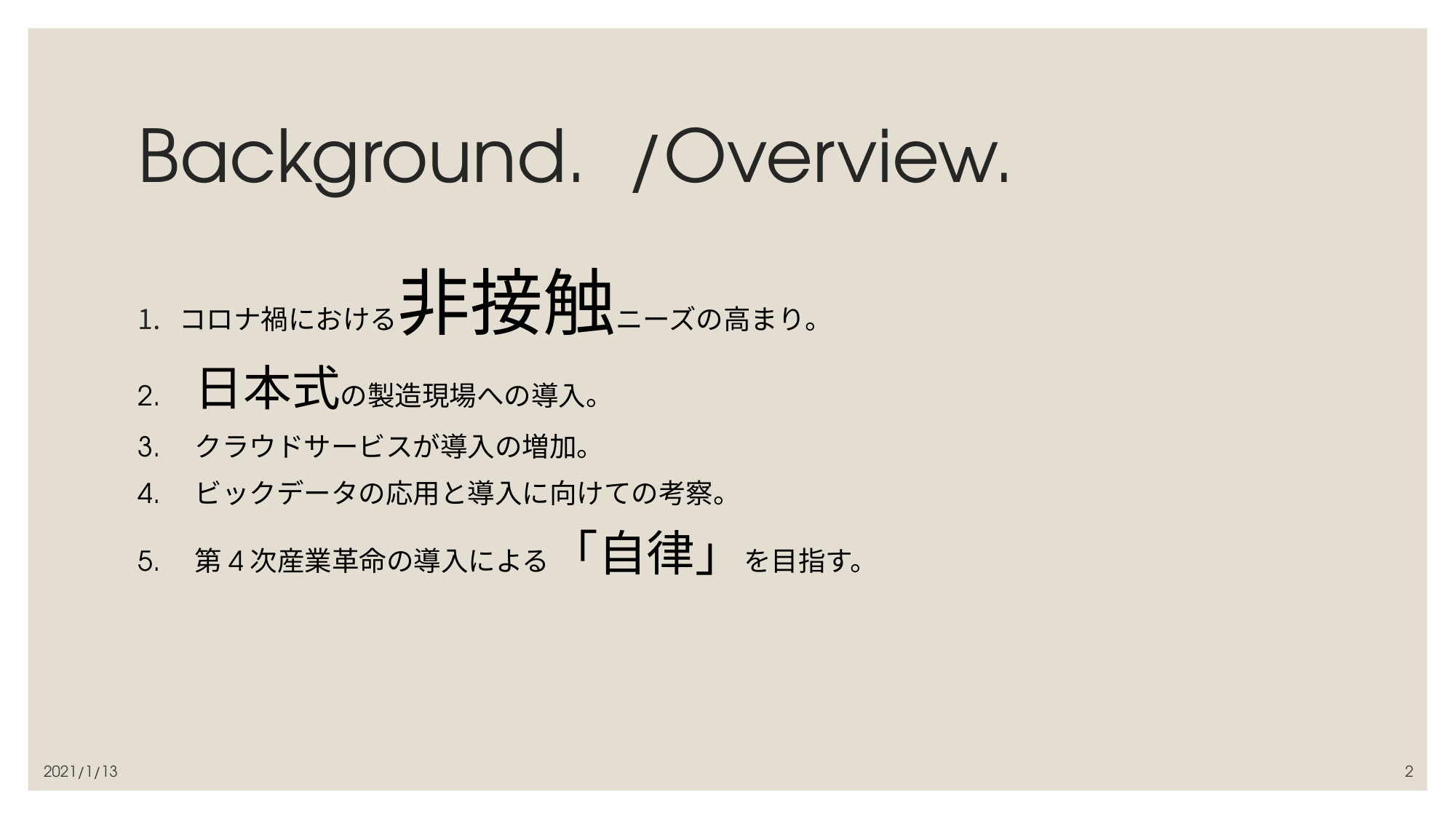

# Background.  /Overview.
コロナ禍における非接触ニーズの高まり。
2.　日本式の製造現場への導入。
3.　クラウドサービスが導入の増加。
4.　ビックデータの応用と導入に向けての考察。
5.　第4次産業革命の導入による「自律」を目指す。

2021/1/13

2